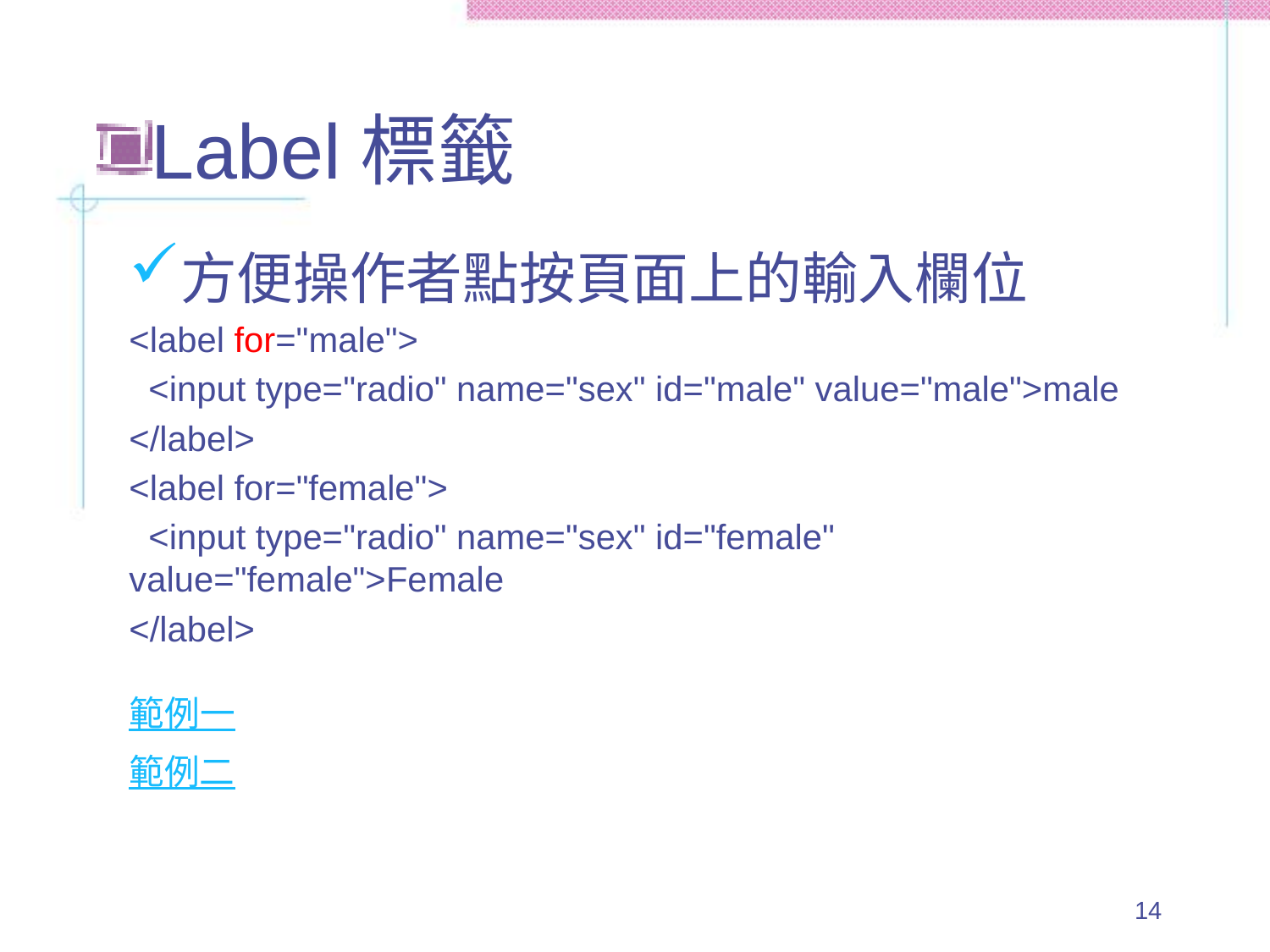

# Label標籤
方便操作者點按頁面上的輸入欄位
<label for="male">
  <input type="radio" name="sex" id="male" value="male">male
</label>
<label for="female">
  <input type="radio" name="sex" id="female" value="female">Female
</label>
範例一
範例二
14